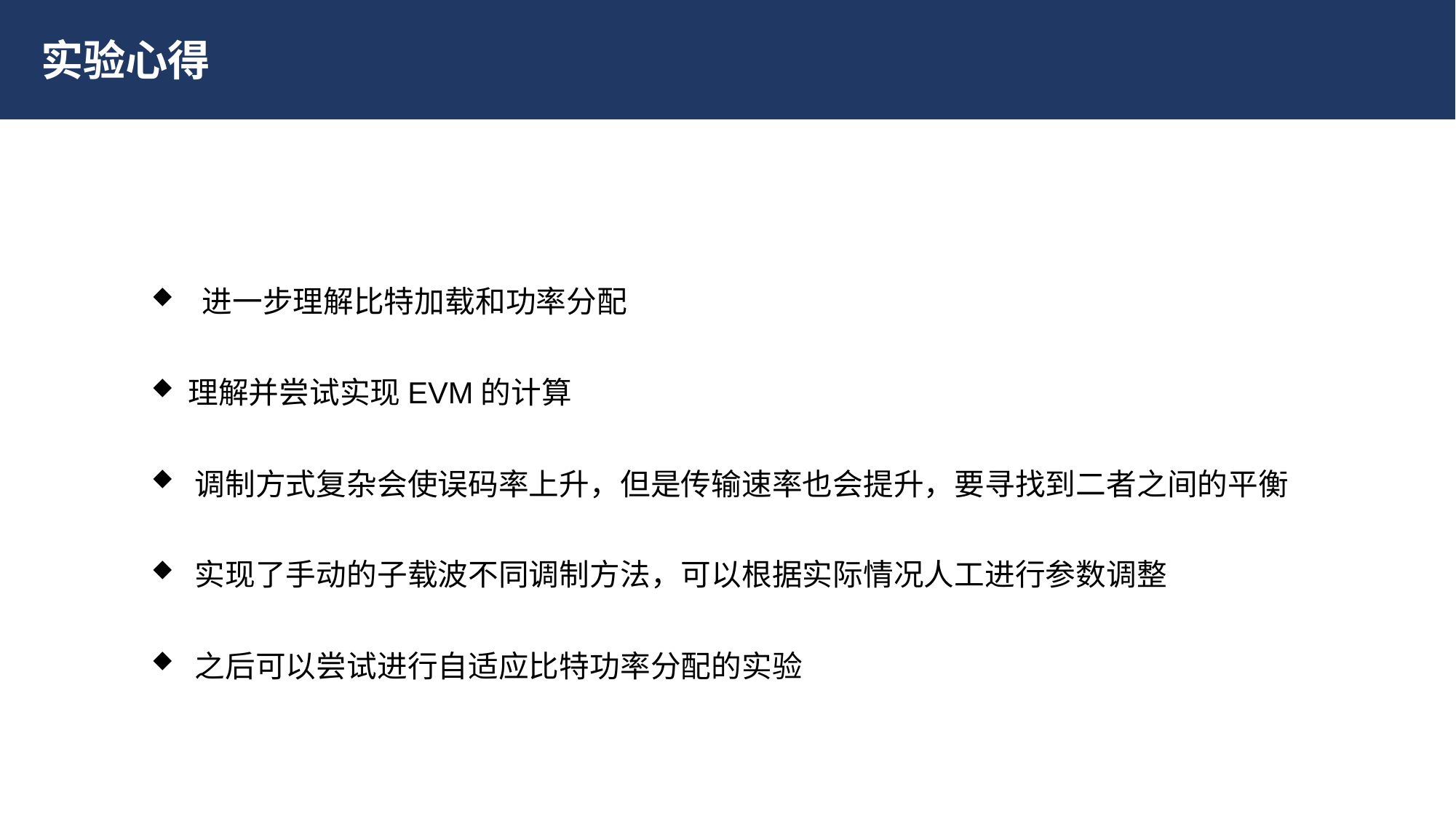

实验心得
 进一步理解比特加载和功率分配
理解并尝试实现EVM的计算
调制方式复杂会使误码率上升，但是传输速率也会提升，要寻找到二者之间的平衡
实现了手动的子载波不同调制方法，可以根据实际情况人工进行参数调整
之后可以尝试进行自适应比特功率分配的实验